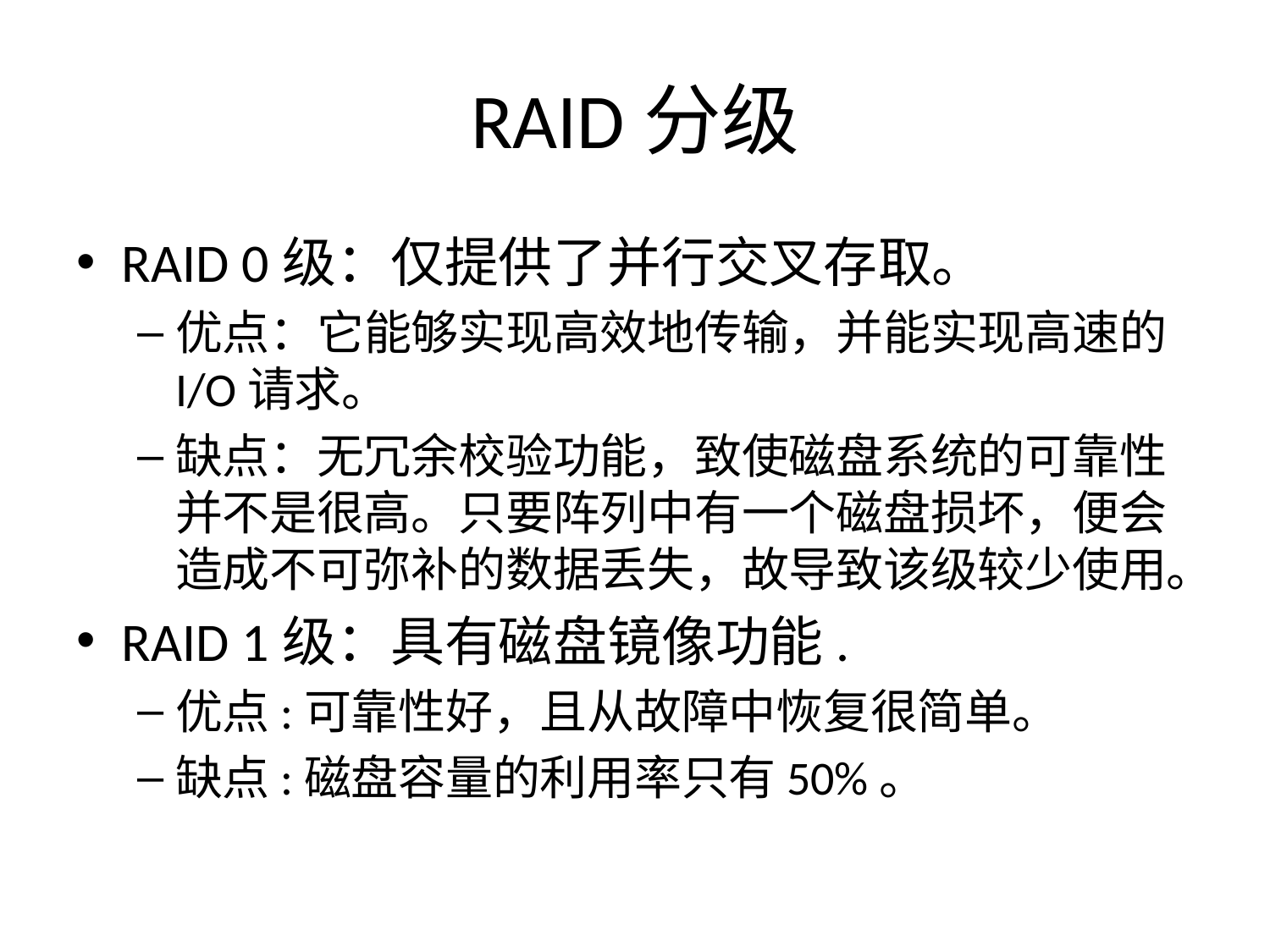

# RAID分级
RAID 0级：仅提供了并行交叉存取。
优点：它能够实现高效地传输，并能实现高速的I/O请求。
缺点：无冗余校验功能，致使磁盘系统的可靠性并不是很高。只要阵列中有一个磁盘损坏，便会造成不可弥补的数据丢失，故导致该级较少使用。
RAID 1级：具有磁盘镜像功能.
优点:可靠性好，且从故障中恢复很简单。
缺点:磁盘容量的利用率只有50%。